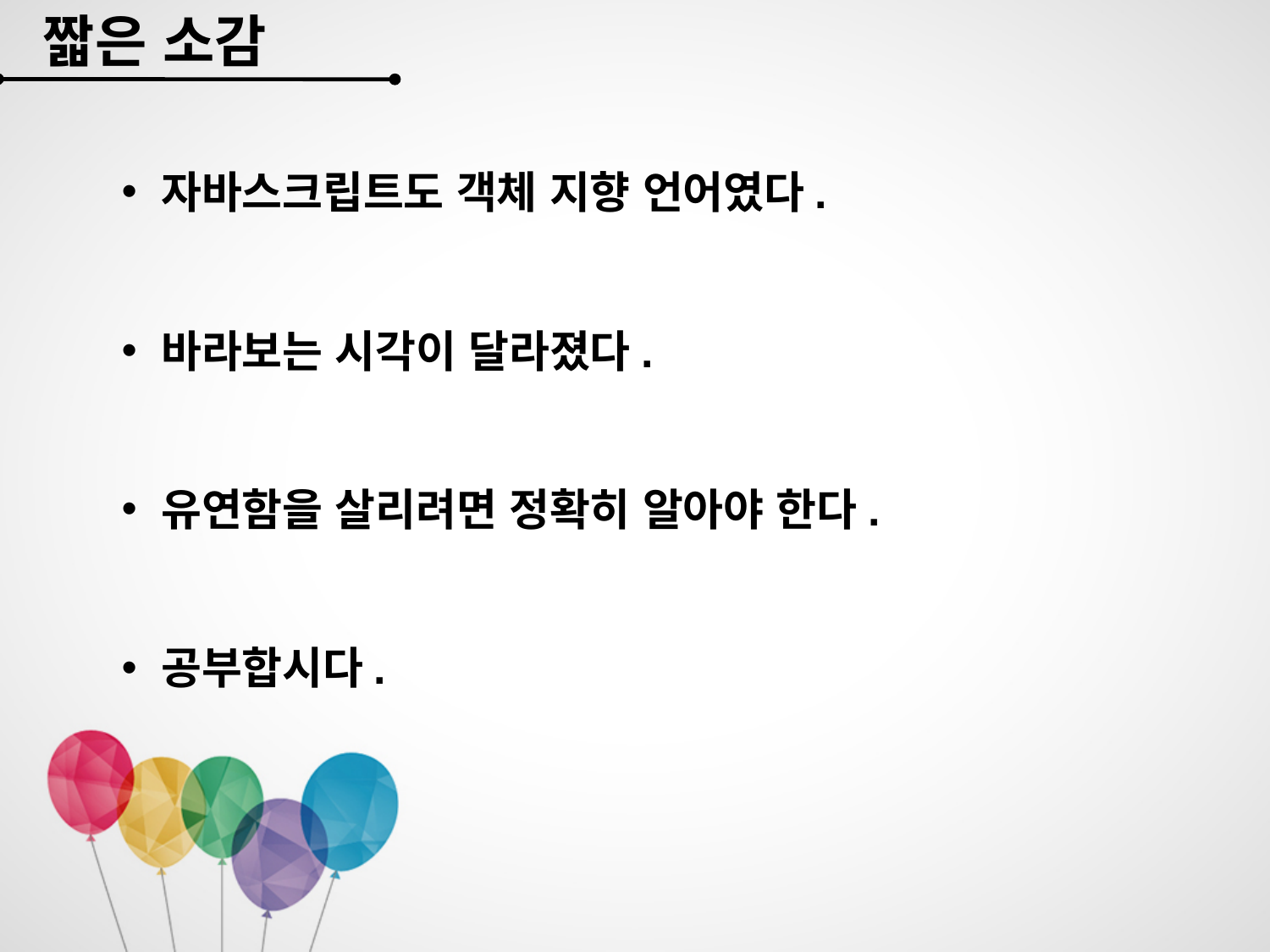

짧은 소감
자바스크립트도 객체 지향 언어였다.

바라보는 시각이 달라졌다.

유연함을 살리려면 정확히 알아야 한다.

공부합시다.